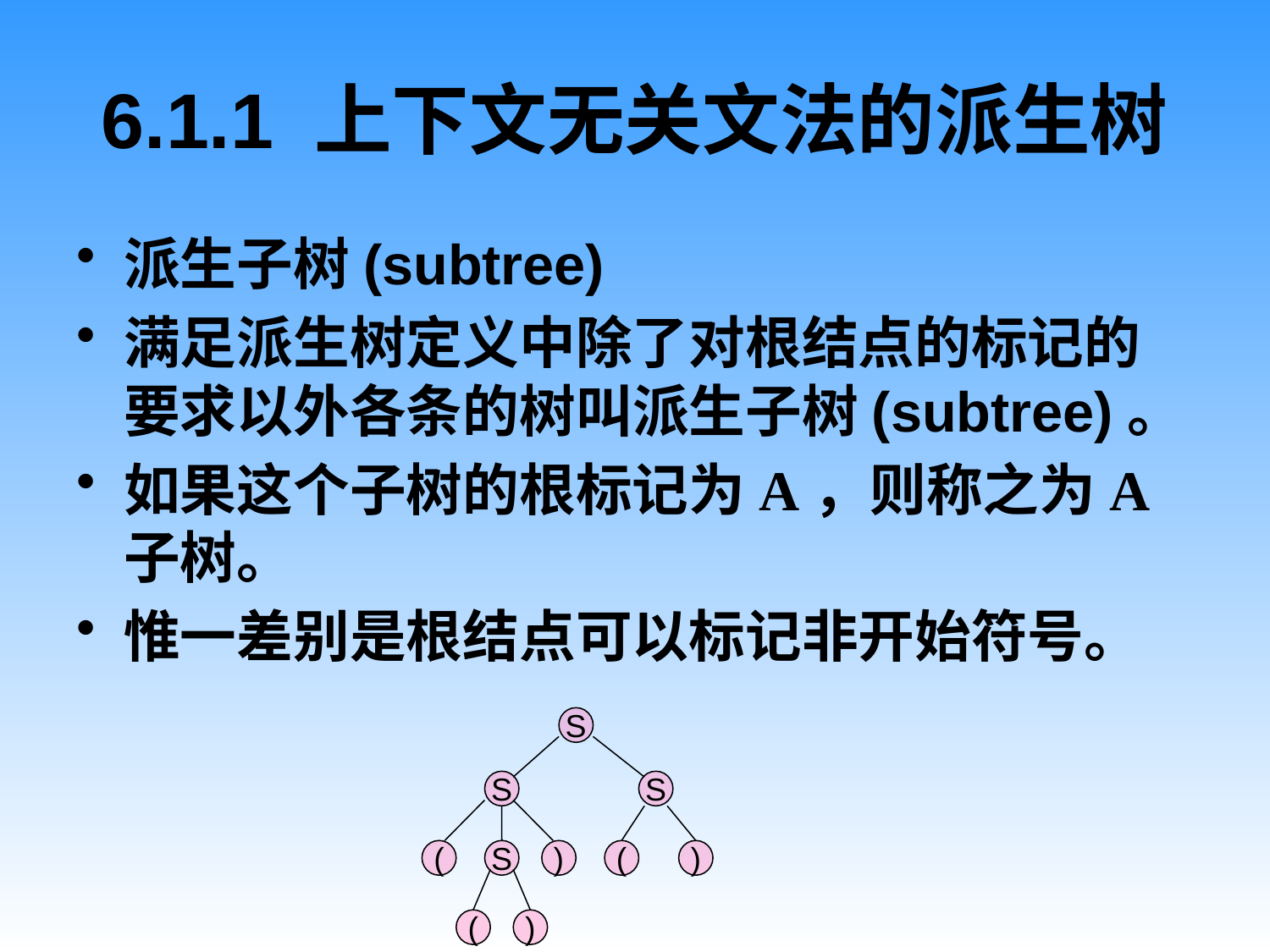

# 6.1.1 上下文无关文法的派生树
派生子树(subtree)
满足派生树定义中除了对根结点的标记的要求以外各条的树叫派生子树(subtree)。
如果这个子树的根标记为A，则称之为A子树。
惟一差别是根结点可以标记非开始符号。
S

S
S

(
S
)

(
)

(
)

12